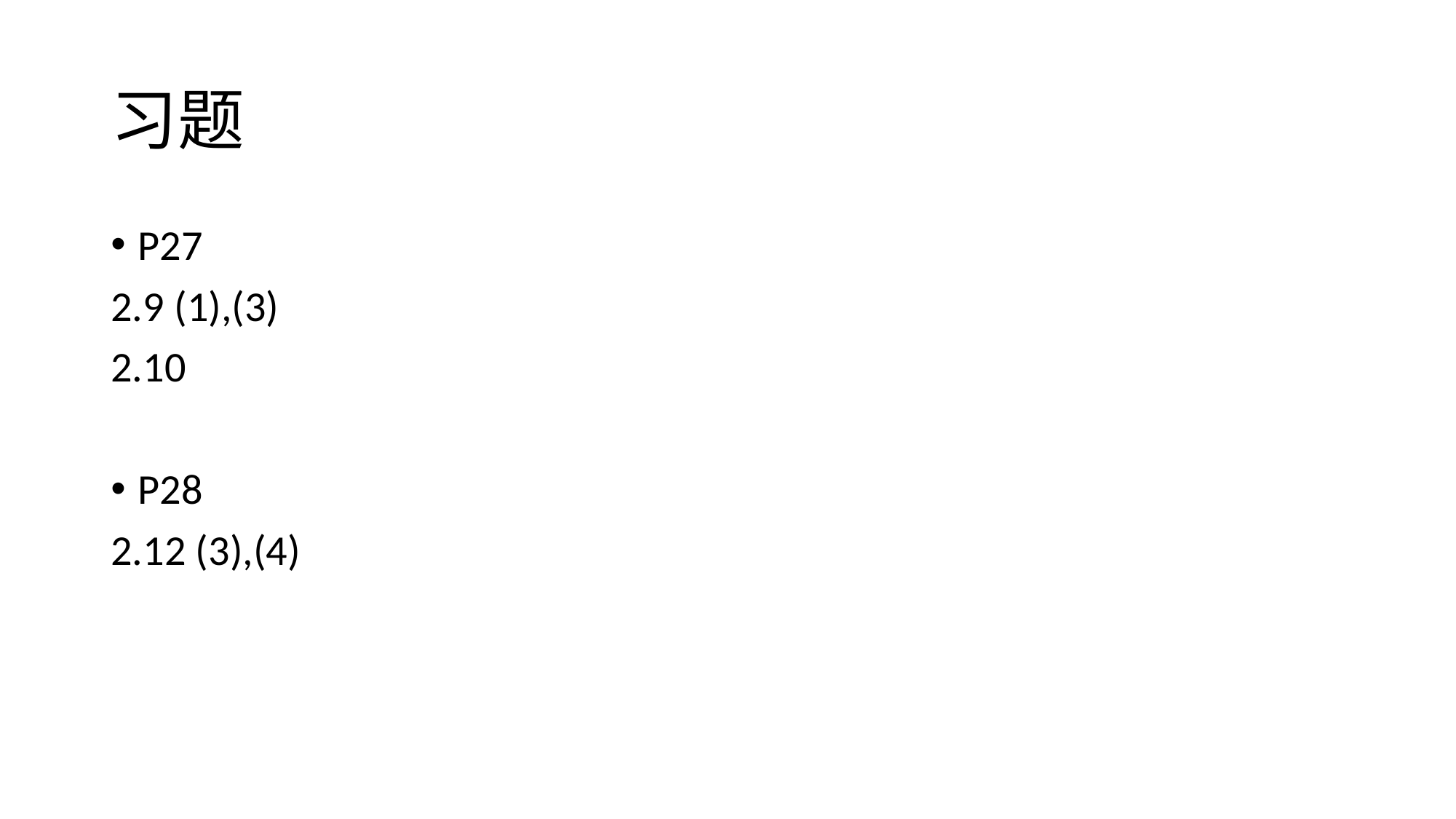

# 习题
P27
2.9 (1),(3)
2.10

P28
2.12 (3),(4)